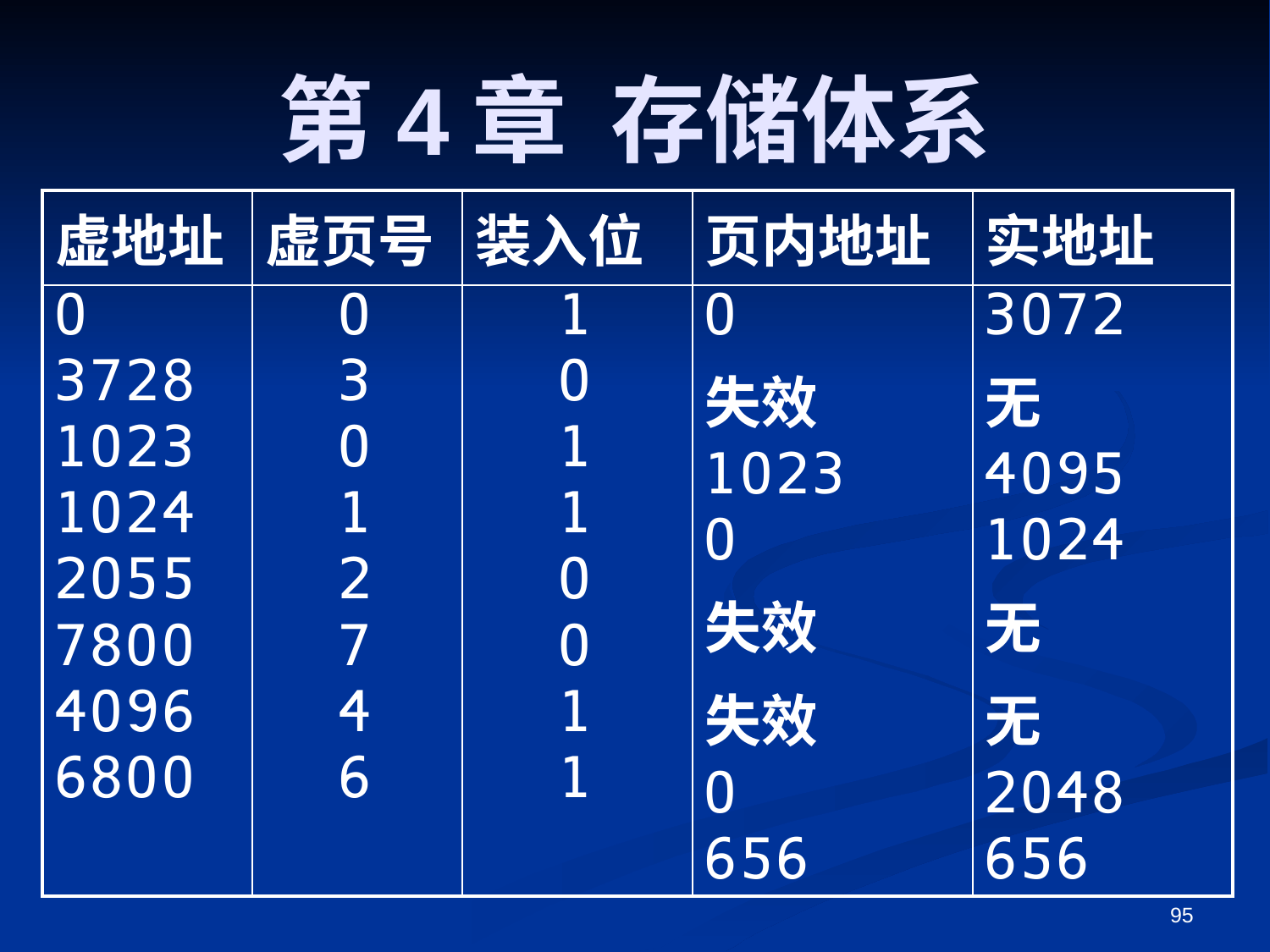

# 第4章  存储体系
| 虚地址 | 虚页号 | 装入位 | 页内地址 | 实地址 |
| --- | --- | --- | --- | --- |
| 0 3728 1023 1024 2055 7800 4096 6800 | 0 3 0 1 2 7 4 6 | 1 0 1 1 0 0 1 1 | 0 失效 1023 0 失效 失效 0 656 | 3072 无 4095 1024 无 无 2048 656 |
95